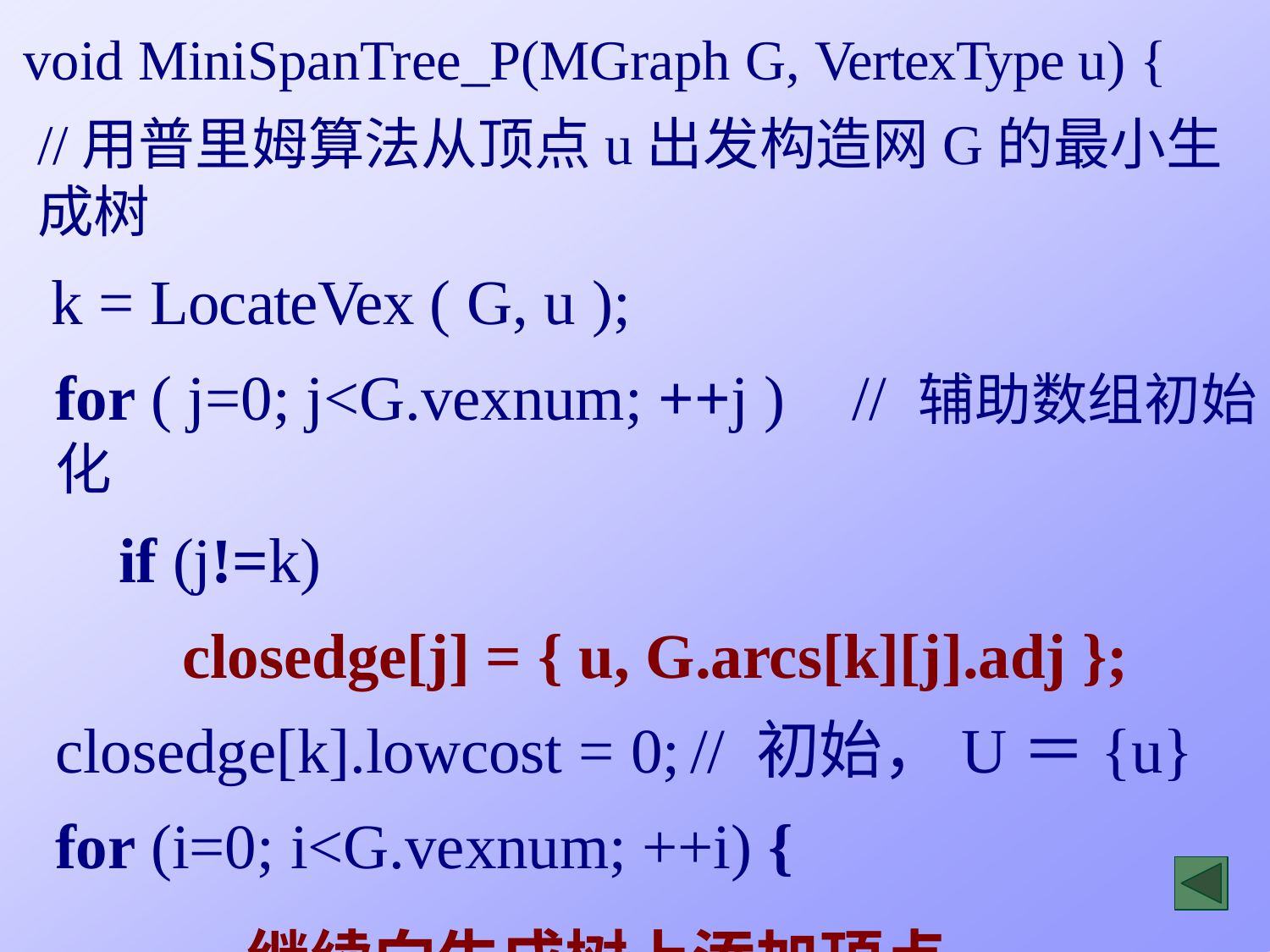

void MiniSpanTree_P(MGraph G, VertexType u) {
//用普里姆算法从顶点u出发构造网G的最小生成树
k = LocateVex ( G, u );
for ( j=0; j<G.vexnum; ++j )	// 辅助数组初始化
if (j!=k)
closedge[j] = { u, G.arcs[k][j].adj };  closedge[k].lowcost = 0;	// 初始，U＝{u}  for (i=0; i<G.vexnum; ++i) {
继续向生成树上添加顶点;
}